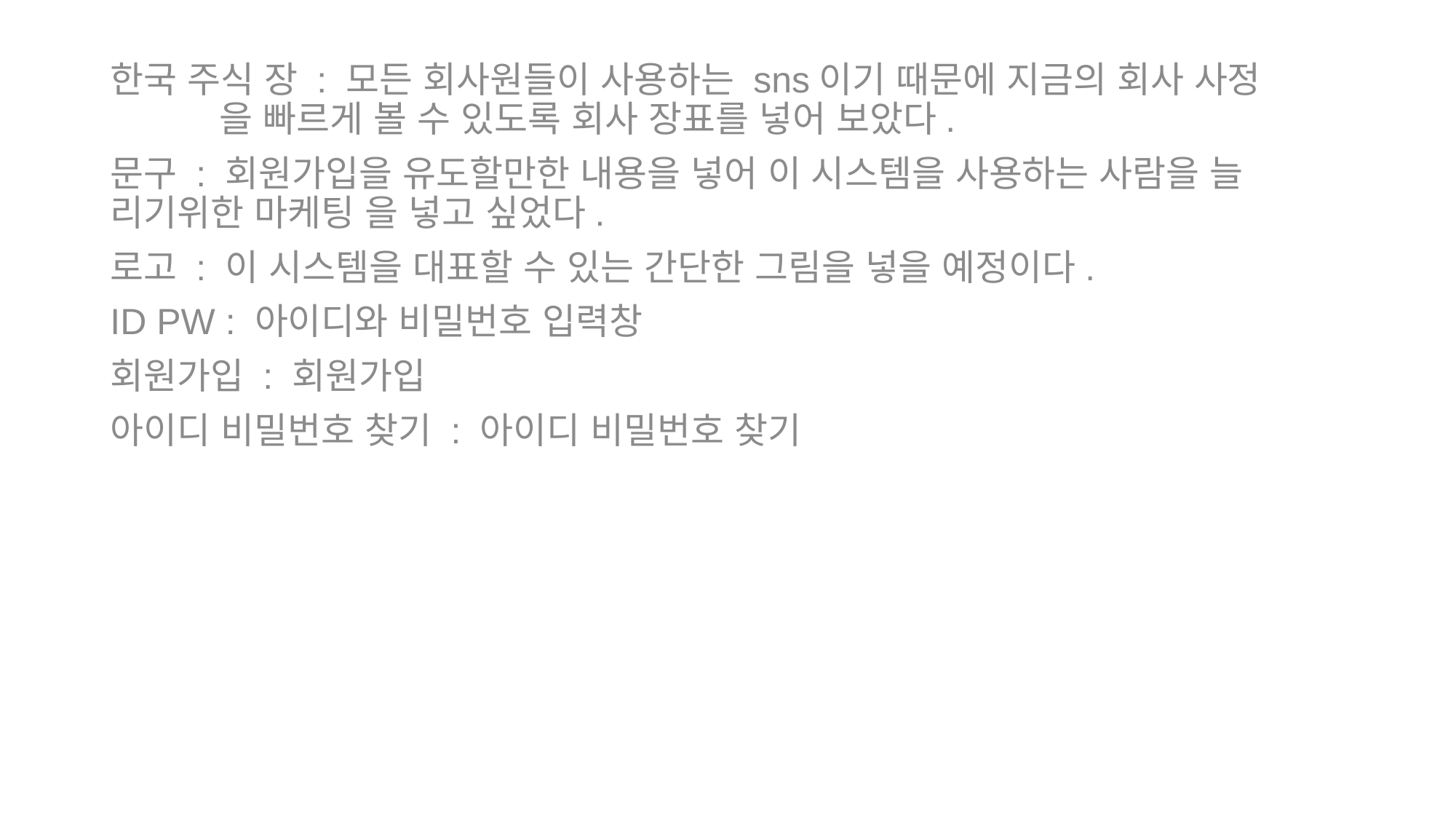

한국 주식 장 : 모든 회사원들이 사용하는 sns이기 때문에 지금의 회사 사정		을 빠르게 볼 수 있도록 회사 장표를 넣어 보았다.
문구 : 회원가입을 유도할만한 내용을 넣어 이 시스템을 사용하는 사람을 늘	리기위한 마케팅 을 넣고 싶었다.
로고 : 이 시스템을 대표할 수 있는 간단한 그림을 넣을 예정이다.
ID PW : 아이디와 비밀번호 입력창
회원가입 : 회원가입
아이디 비밀번호 찾기 : 아이디 비밀번호 찾기